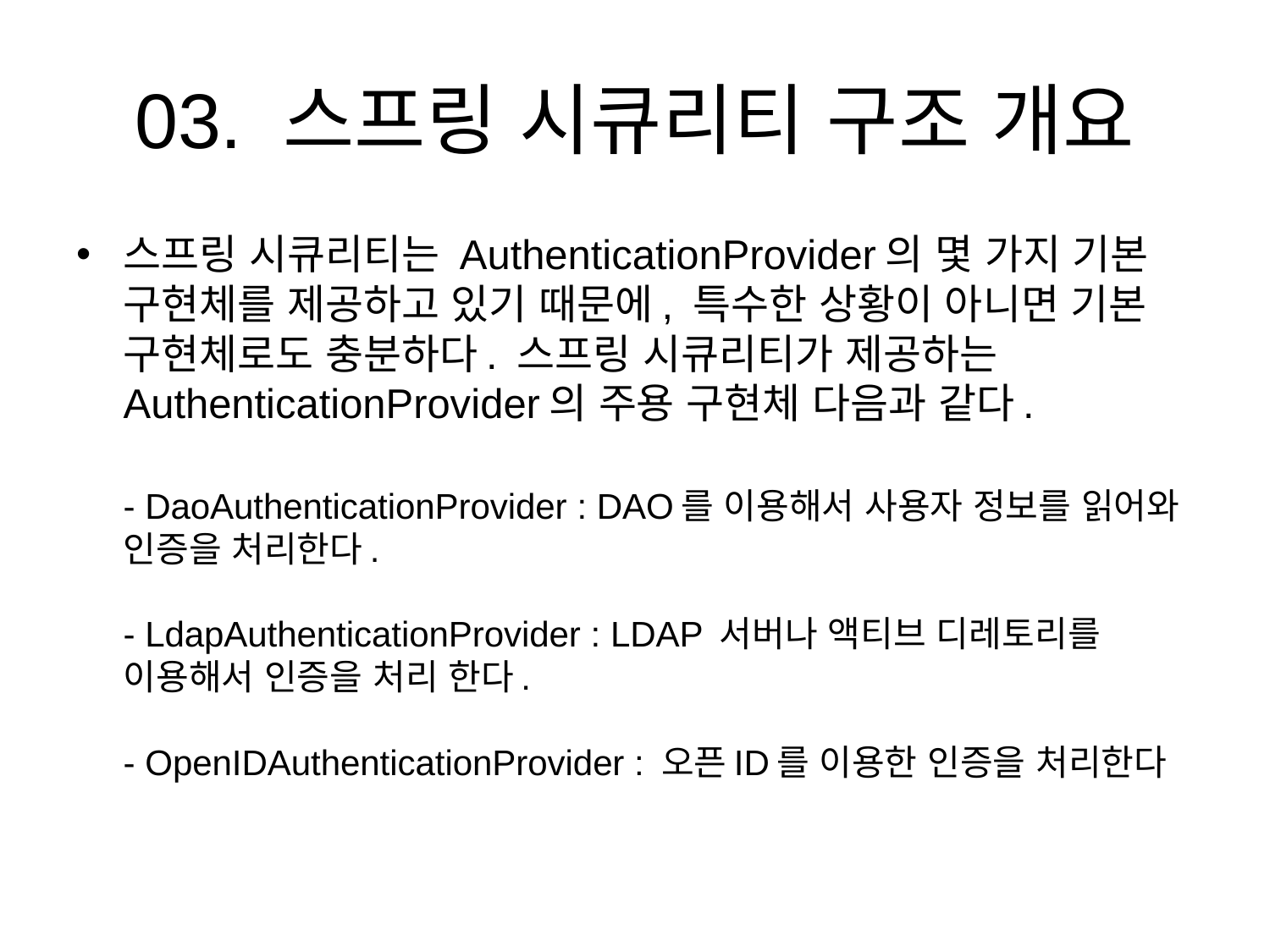

# 03. 스프링 시큐리티 구조 개요
스프링 시큐리티는 AuthenticationProvider의 몇 가지 기본 구현체를 제공하고 있기 때문에, 특수한 상황이 아니면 기본 구현체로도 충분하다. 스프링 시큐리티가 제공하는 AuthenticationProvider의 주용 구현체 다음과 같다.
- DaoAuthenticationProvider : DAO를 이용해서 사용자 정보를 읽어와 인증을 처리한다.
- LdapAuthenticationProvider : LDAP 서버나 액티브 디레토리를 이용해서 인증을 처리 한다.
- OpenIDAuthenticationProvider : 오픈ID를 이용한 인증을 처리한다